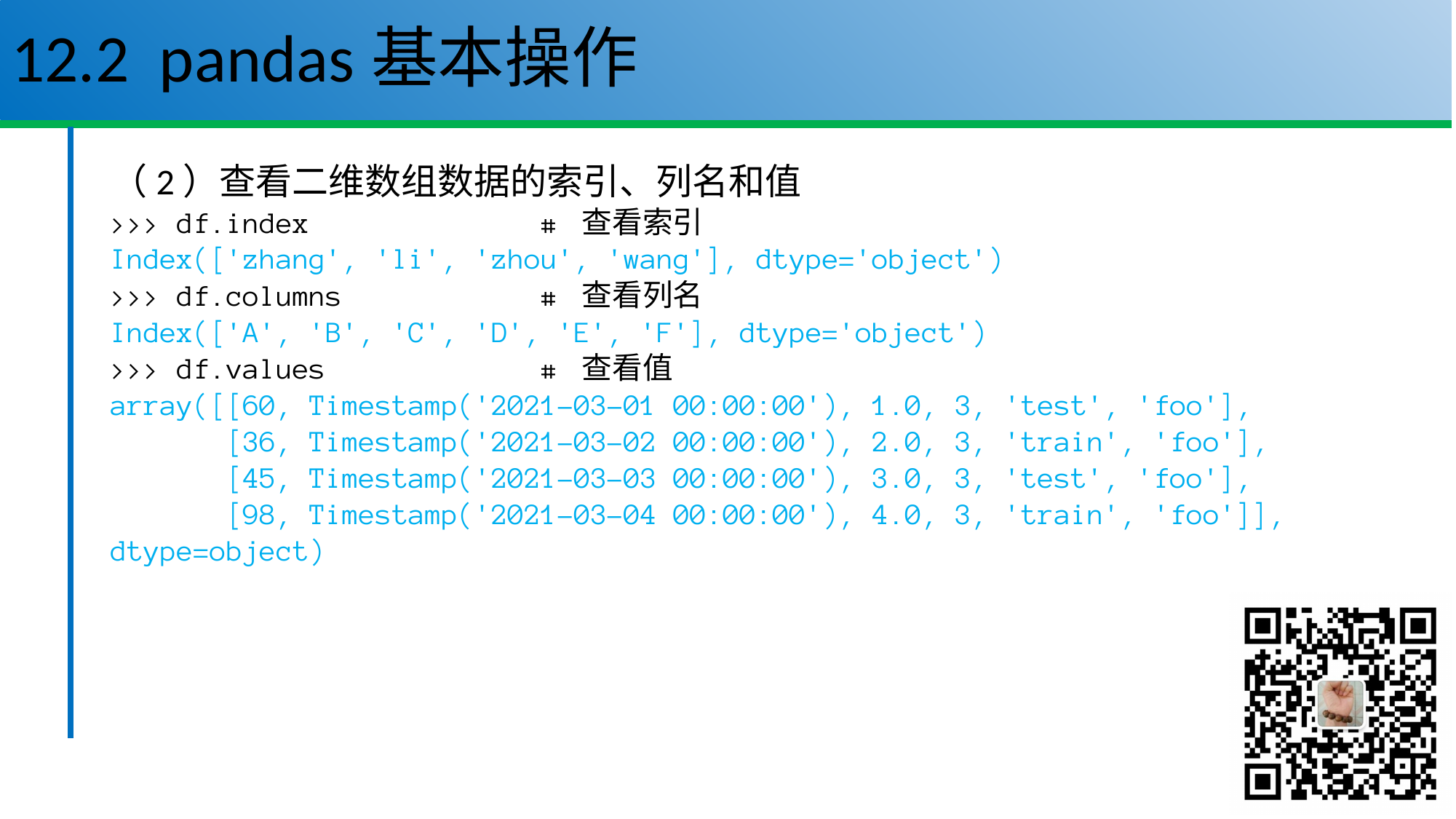

# 12.2  pandas基本操作
（2）查看二维数组数据的索引、列名和值
>>> df.index              # 查看索引
Index(['zhang', 'li', 'zhou', 'wang'], dtype='object')
>>> df.columns            # 查看列名
Index(['A', 'B', 'C', 'D', 'E', 'F'], dtype='object')
>>> df.values             # 查看值
array([[60, Timestamp('2021-03-01 00:00:00'), 1.0, 3, 'test', 'foo'],
       [36, Timestamp('2021-03-02 00:00:00'), 2.0, 3, 'train', 'foo'],
       [45, Timestamp('2021-03-03 00:00:00'), 3.0, 3, 'test', 'foo'],
       [98, Timestamp('2021-03-04 00:00:00'), 4.0, 3, 'train', 'foo']], dtype=object)
32